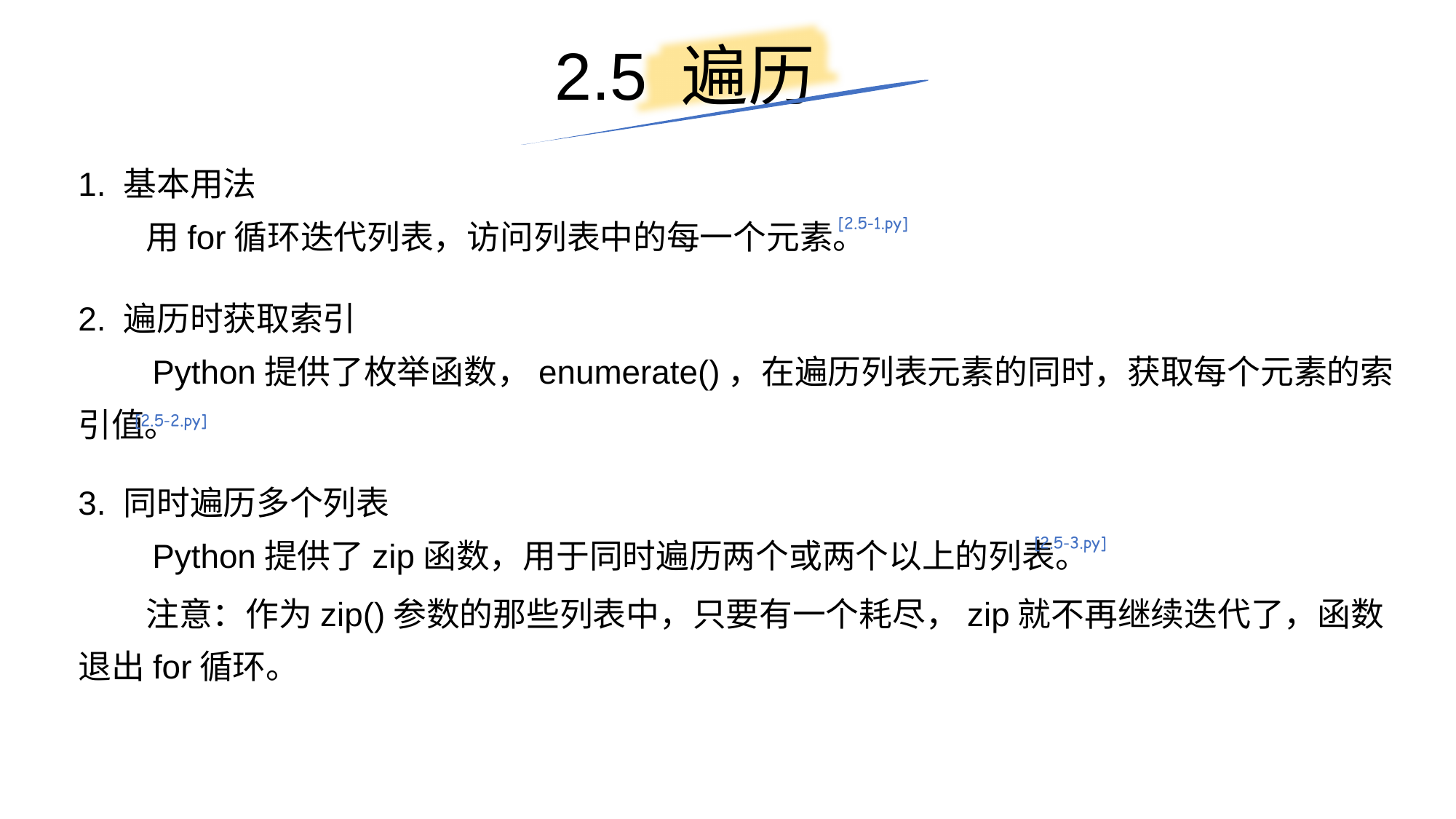

# 2.5 遍历

1. 基本用法
        用for循环迭代列表，访问列表中的每一个元素。
[2.5-1.py]
2. 遍历时获取索引
        Python提供了枚举函数，enumerate()，在遍历列表元素的同时，获取每个元素的索引值。
[2.5-2.py]
3. 同时遍历多个列表
        Python提供了zip函数，用于同时遍历两个或两个以上的列表。
[2.5-3.py]
        注意：作为zip()参数的那些列表中，只要有一个耗尽，zip就不再继续迭代了，函数退出for循环。